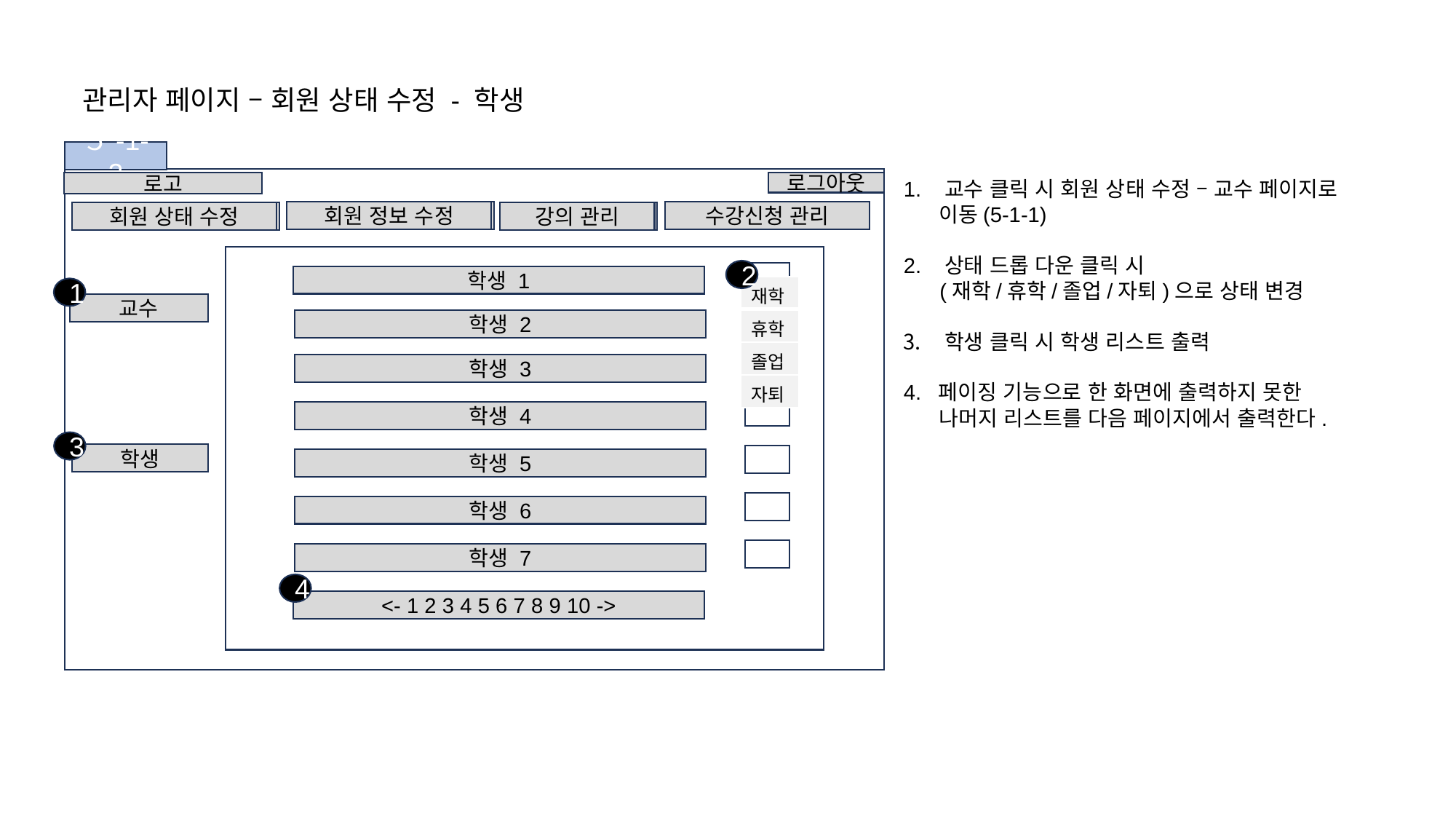

관리자 페이지 – 회원 상태 수정 - 학생
５-1-2

1.   교수 클릭 시 회원 상태 수정 – 교수 페이지로
     이동(5-1-1)

2.   상태 드롭 다운 클릭 시
      (재학/휴학/졸업/자퇴)으로 상태 변경

학생 클릭 시 학생 리스트 출력

4.  페이징 기능으로 한 화면에 출력하지 못한
     나머지 리스트를 다음 페이지에서 출력한다.

로그아웃
로고
회원 정보 수정
회원 정보 수정
수강신청 관리
회원 상태 수정
회원 상태 수정
강의 관리
강의 관리

2

학생 1
| 재학 |
| --- |
| 휴학 |
| 졸업 |
| 자퇴 |
1
교수

학생 2

학생 3

학생 4
3
학생

학생 5

학생 6

학생 7
4
<- 1 2 3 4 5 6 7 8 9 10 ->